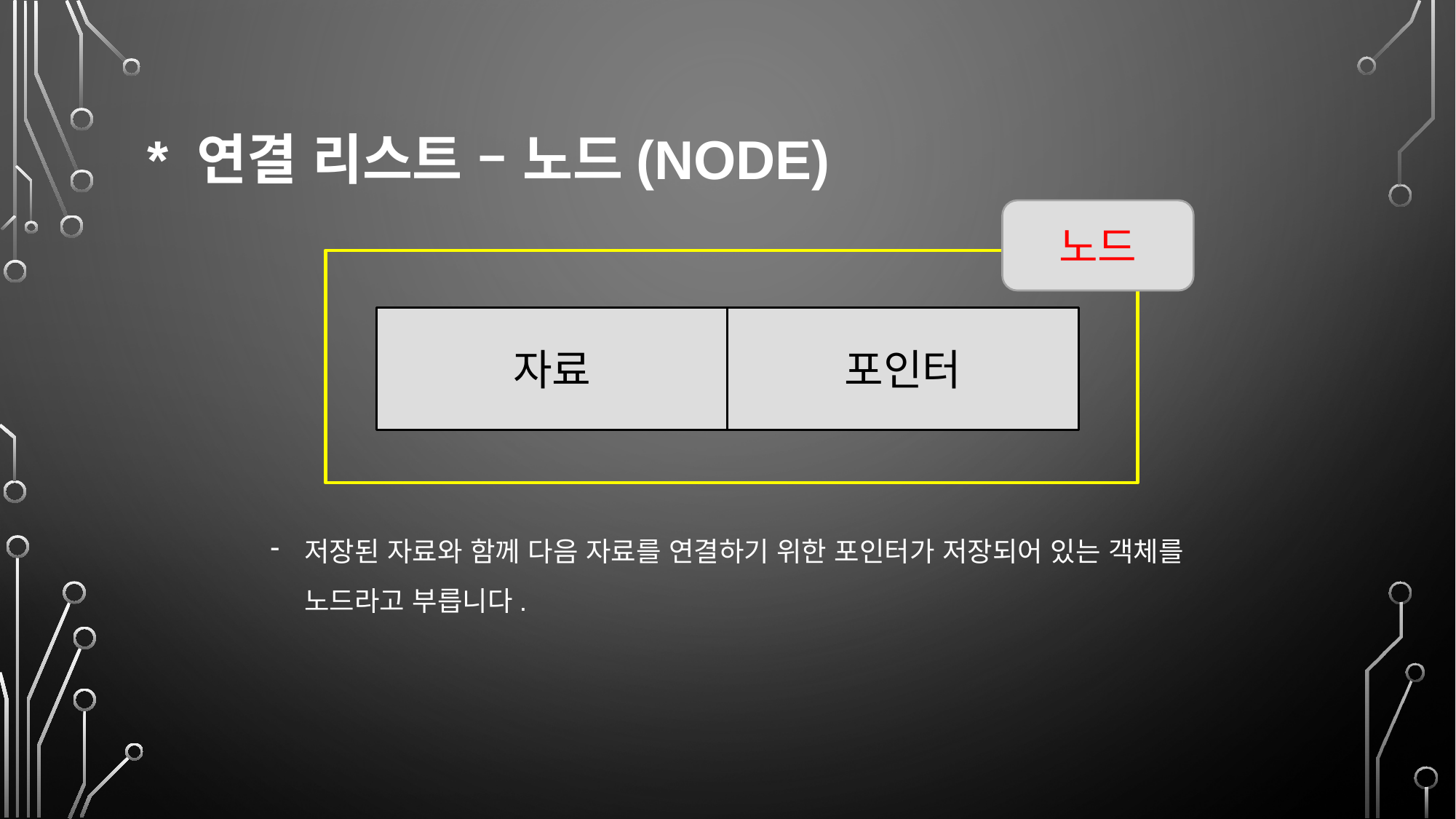

* 연결 리스트 – 노드(node)
노드

자료
포인터
저장된 자료와 함께 다음 자료를 연결하기 위한 포인터가 저장되어 있는 객체를
노드라고 부릅니다.